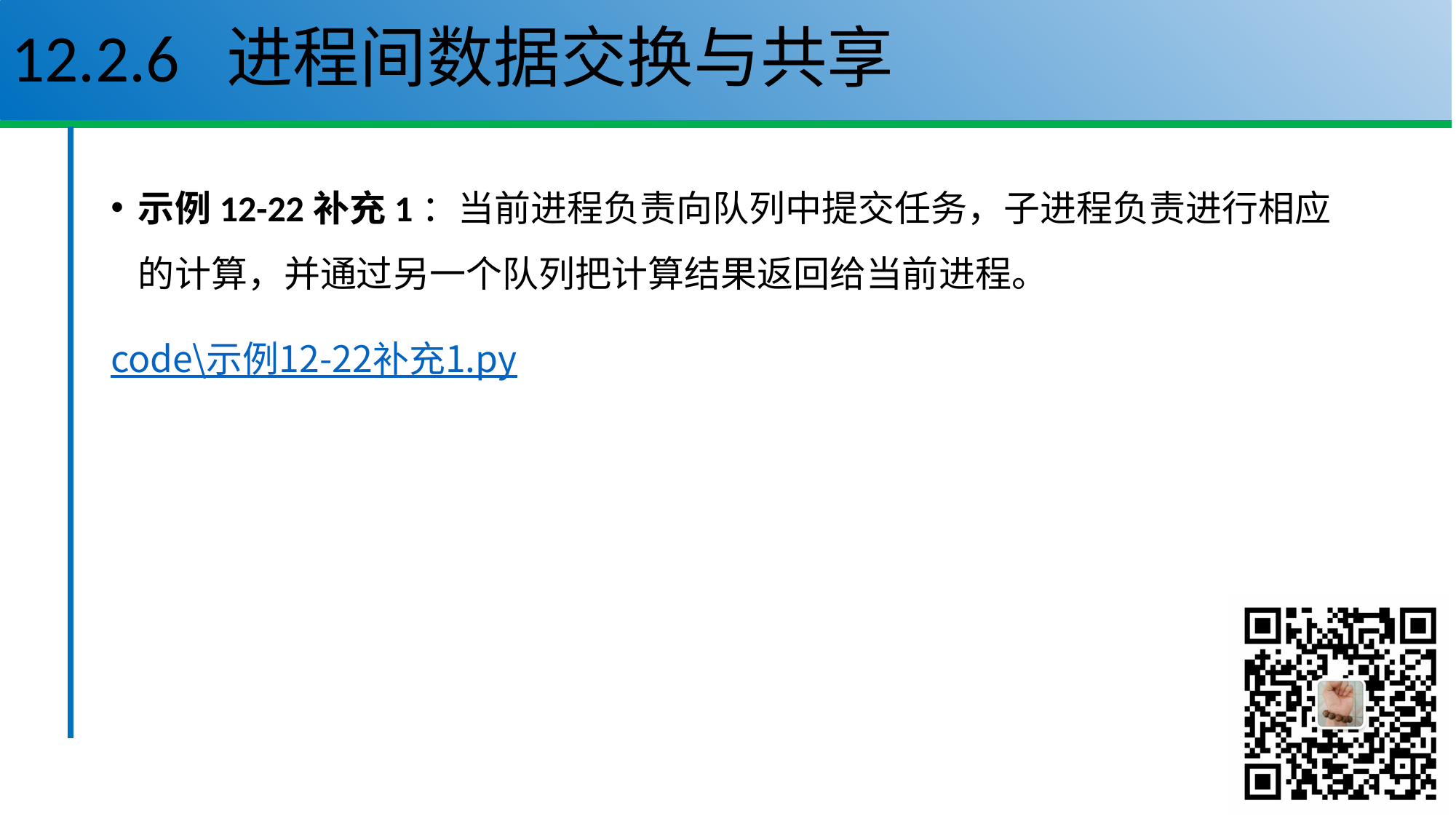

# 12.2.6  进程间数据交换与共享
示例12-22补充1：当前进程负责向队列中提交任务，子进程负责进行相应的计算，并通过另一个队列把计算结果返回给当前进程。
code\示例12-22补充1.py
59